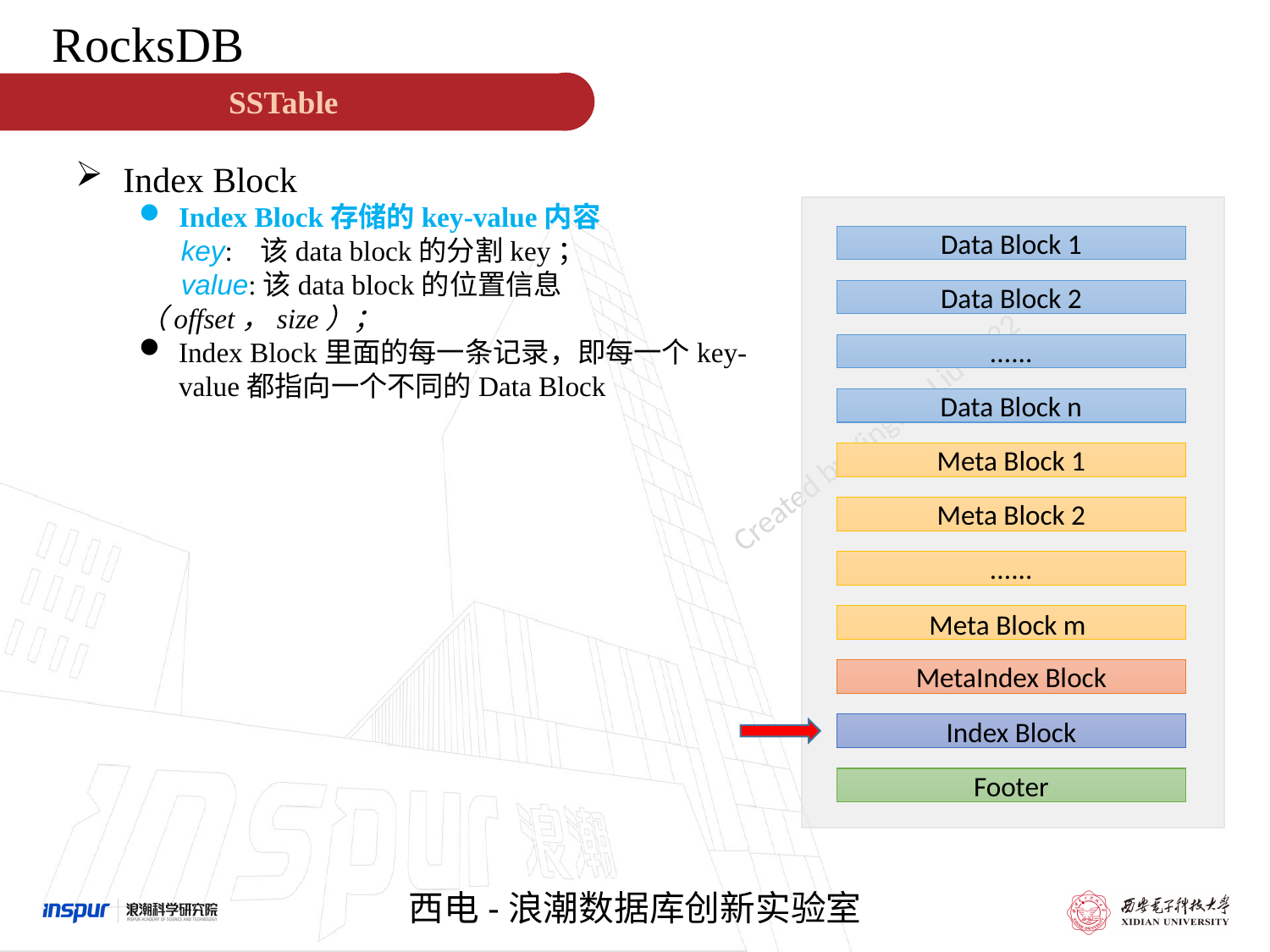

RocksDB

SSTable
Index Block
Index Block存储的key-value内容
      key:   该data block的分割key；
      value:该data block的位置信息（offset，size）；
Index Block里面的每一条记录，即每一个key-value都指向一个不同的Data Block

Data Block 1
Data Block 2
......
Data Block n
Meta Block 1
Meta Block 2
......
Meta Block m
MetaIndex Block
Index Block

Footer